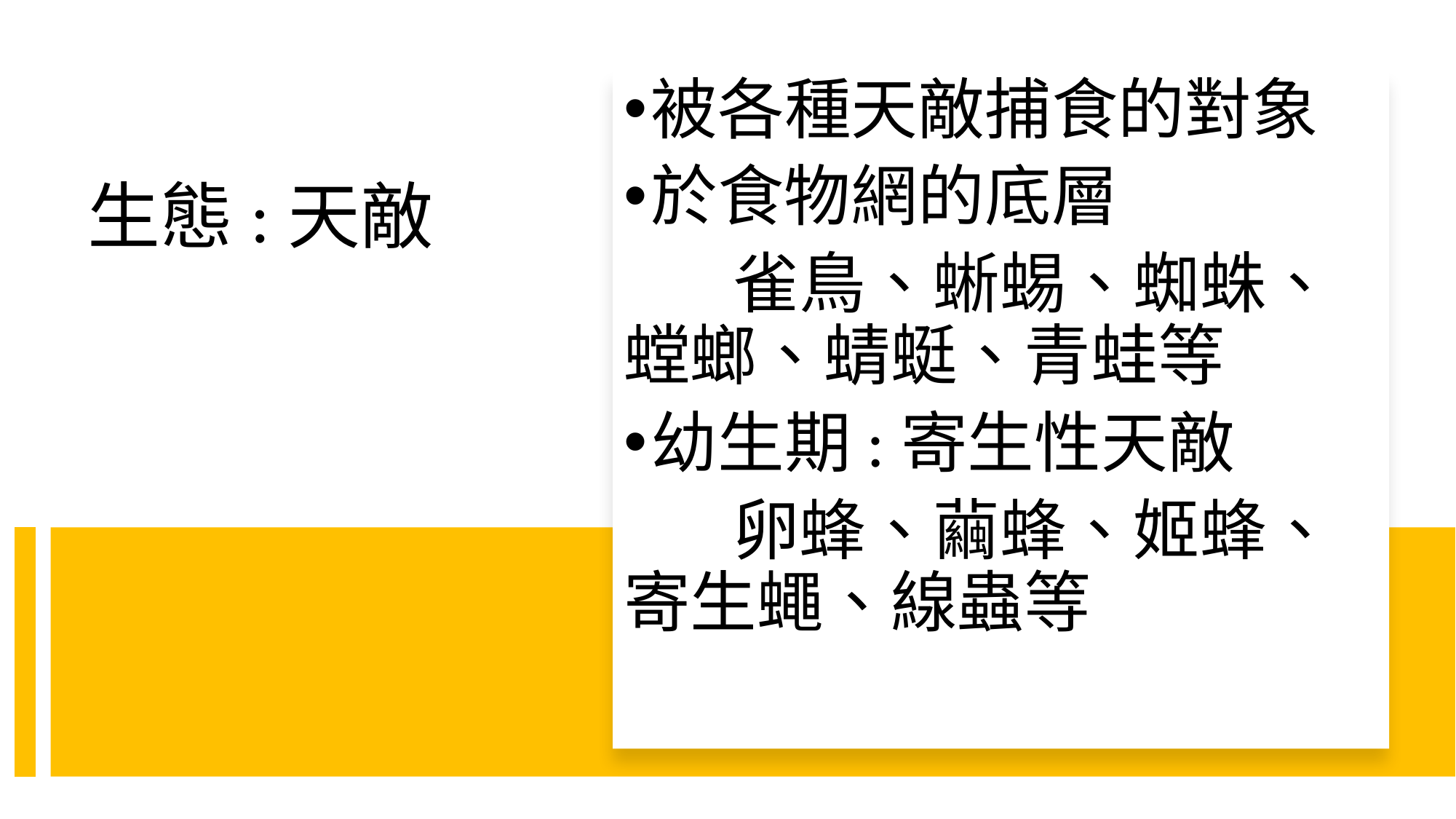

被各種天敵捕食的對象
於食物網的底層
	雀鳥、蜥蜴、蜘蛛、螳螂、蜻蜓、青蛙等
幼生期:寄生性天敵
	卵蜂、繭蜂、姬蜂、寄生蠅、線蟲等
# 生態:天敵